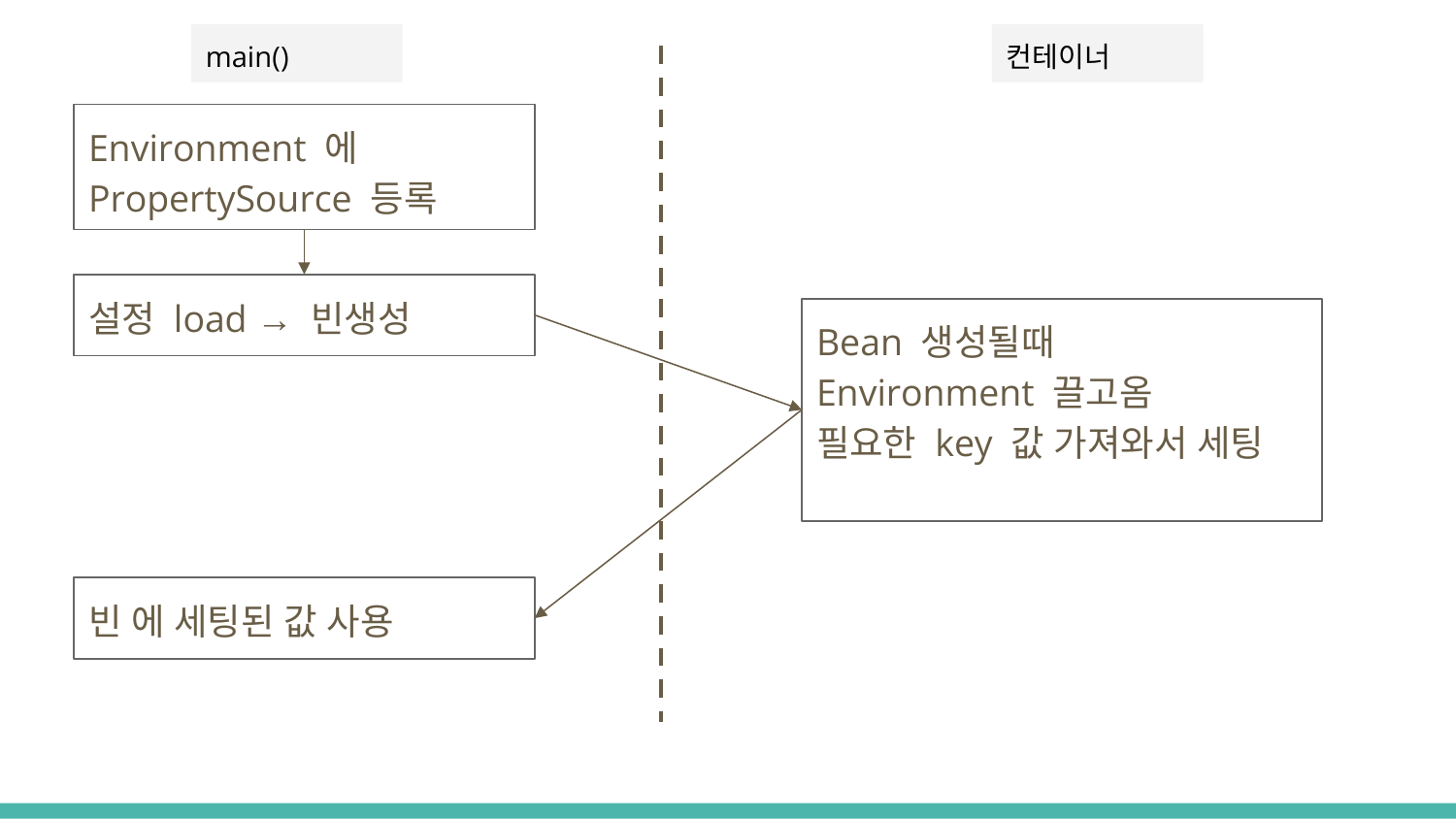

main()
컨테이너
Environment 에
PropertySource 등록

설정 load → 빈생성
Bean 생성될때
Environment 끌고옴
필요한 key 값 가져와서 세팅

빈 에 세팅된 값 사용